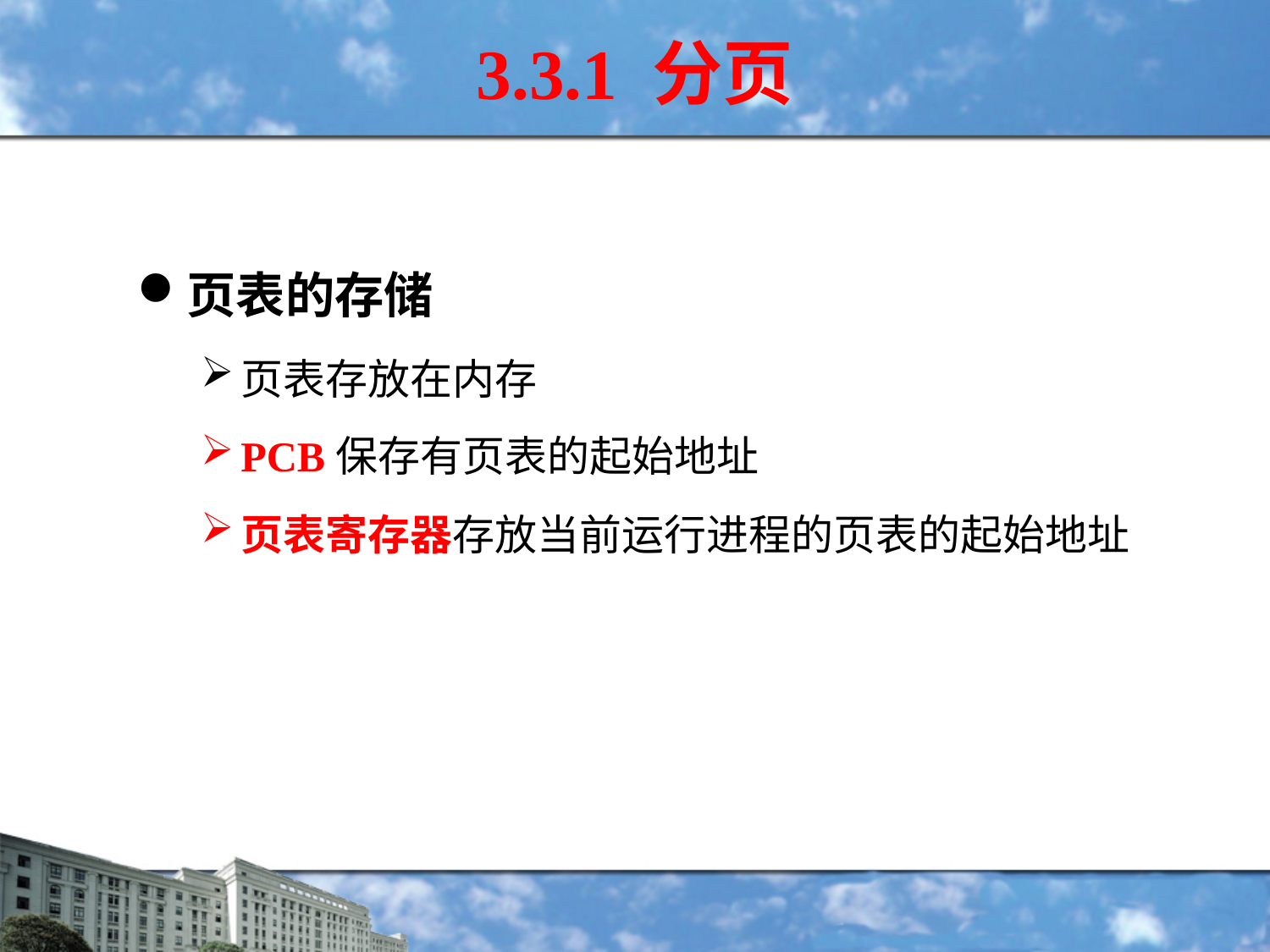

3.3.1 分页
页表的存储
页表存放在内存
PCB保存有页表的起始地址
页表寄存器存放当前运行进程的页表的起始地址